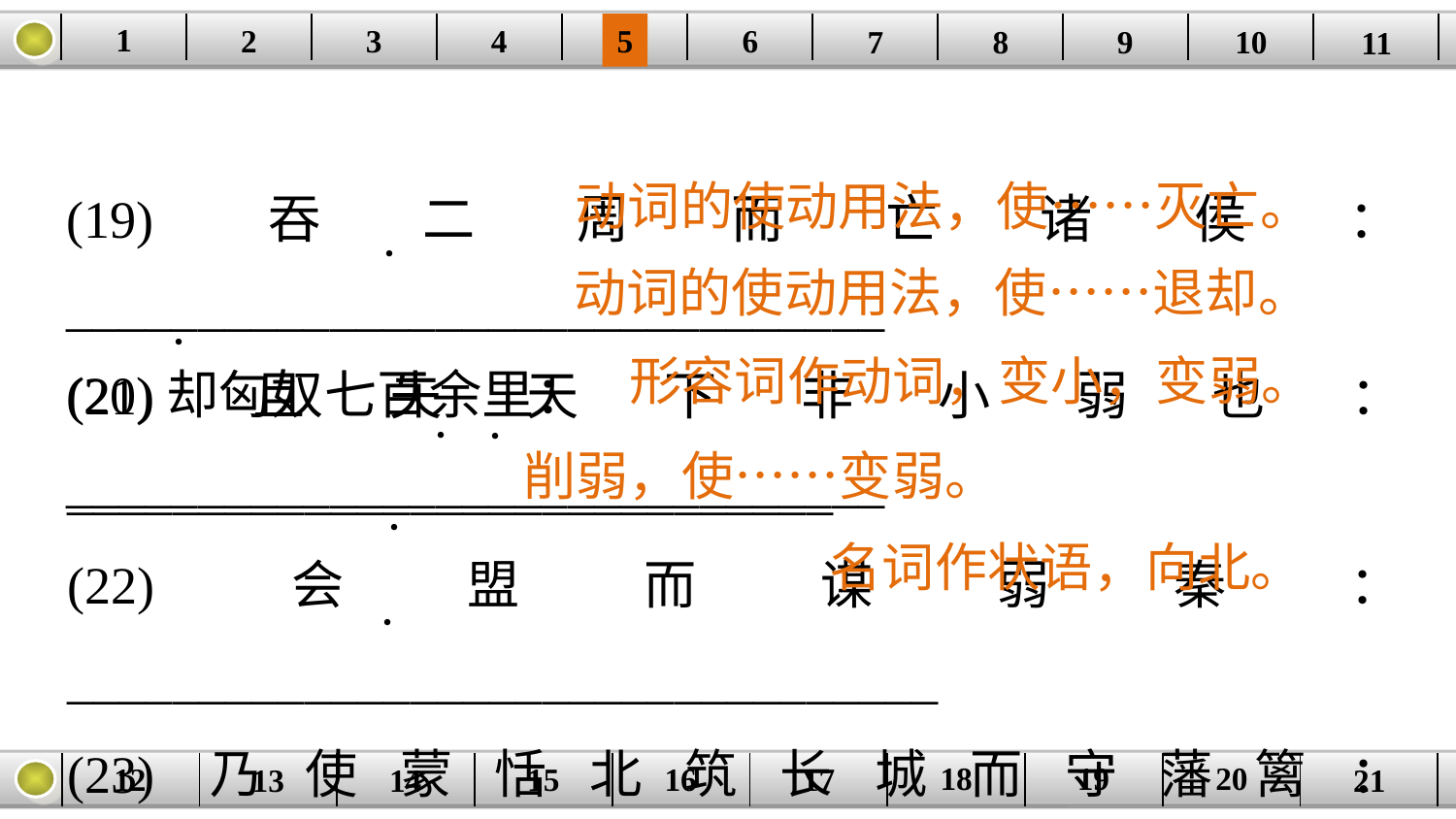

1
2
3
4
|  |  |  |  |  |  |  |  |  |  |  |
| --- | --- | --- | --- | --- | --- | --- | --- | --- | --- | --- |
5
6
7
8
9
10
11

(19)吞二周而亡诸侯：_______________________________
(20)却匈奴七百余里：_______________________________
·
·
动词的使动用法，使……灭亡。
动词的使动用法，使……退却。
(21)且夫天下非小弱也：_____________________________
(22)会盟而谋弱秦：_________________________________
(23)乃使蒙恬北筑长城而守藩篱：_____________________
·
·
·
·
形容词作动词，变小，变弱。
削弱，使……变弱。
名词作状语，向北。
20
19

18
17
16
12
15
14
|  |  |  |  |  |  |  |  |  |  |
| --- | --- | --- | --- | --- | --- | --- | --- | --- | --- |
13
21